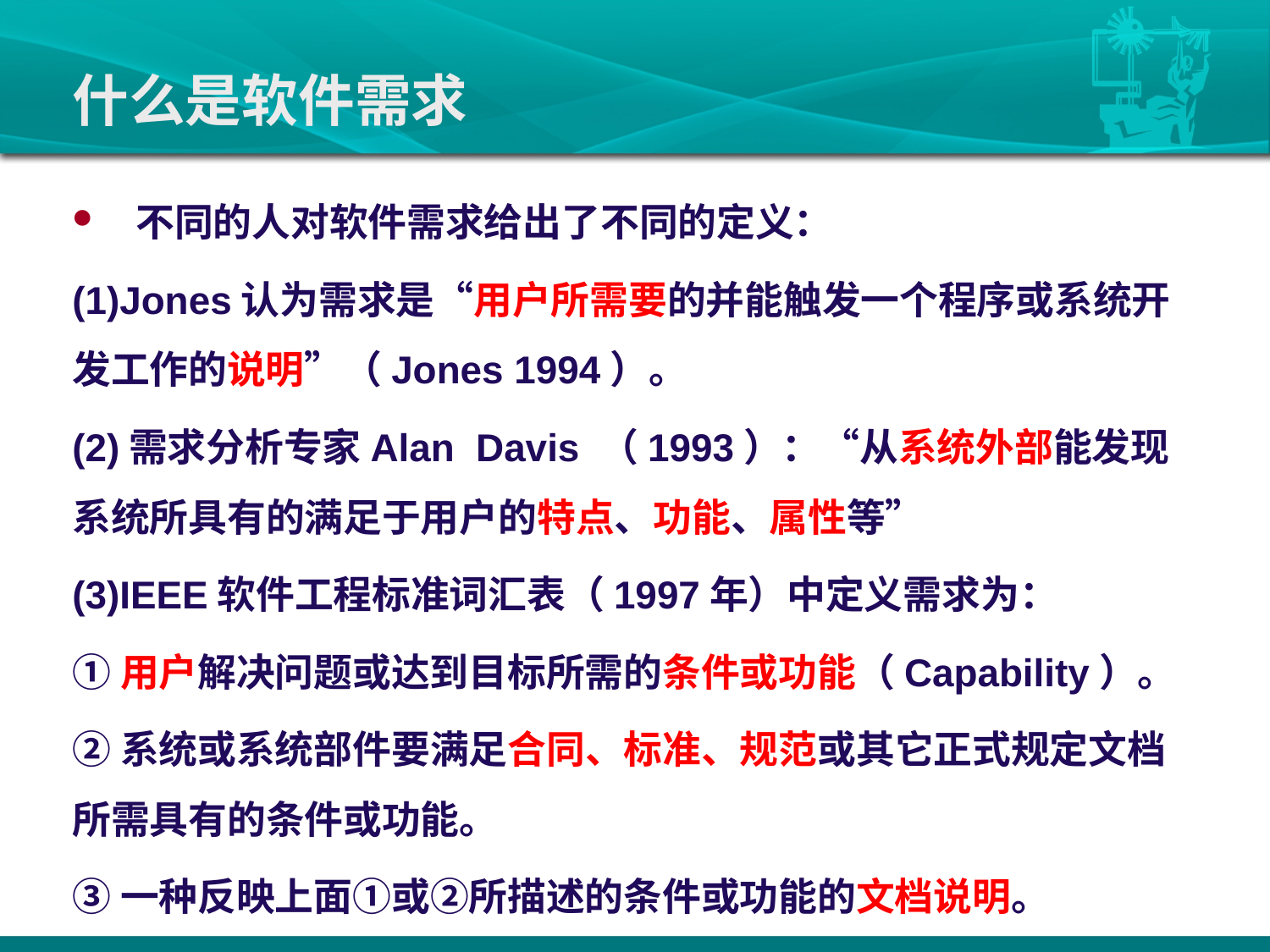

# 什么是软件需求
不同的人对软件需求给出了不同的定义：
(1)Jones认为需求是“用户所需要的并能触发一个程序或系统开发工作的说明”（Jones 1994）。
(2)需求分析专家Alan  Davis （1993）：“从系统外部能发现系统所具有的满足于用户的特点、功能、属性等”
(3)IEEE软件工程标准词汇表（1997年）中定义需求为：
①用户解决问题或达到目标所需的条件或功能（Capability）。
②系统或系统部件要满足合同、标准、规范或其它正式规定文档所需具有的条件或功能。
③一种反映上面①或②所描述的条件或功能的文档说明。